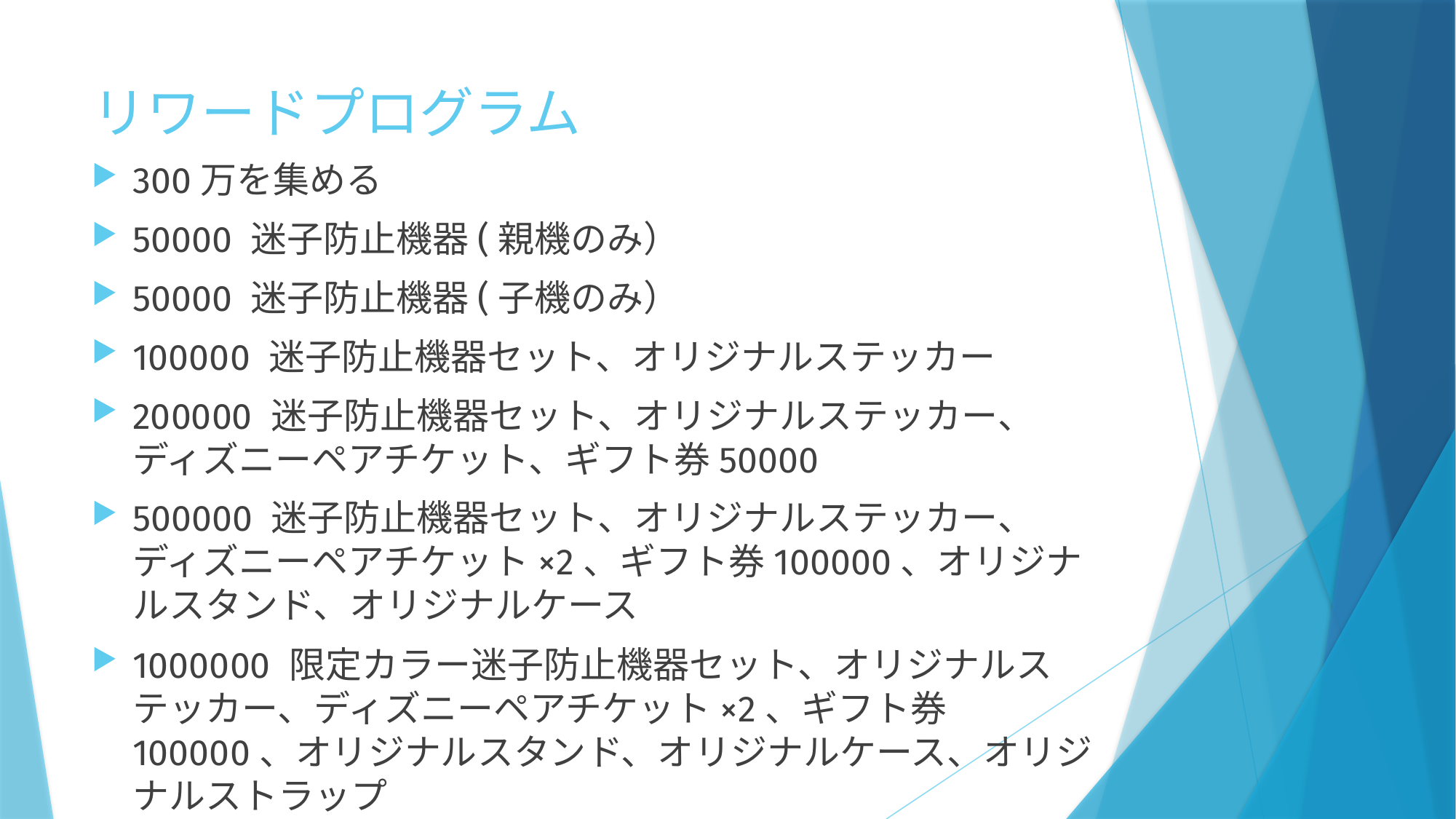

# リワードプログラム
300万を集める
50000 迷子防止機器(親機のみ）
50000 迷子防止機器(子機のみ）
100000 迷子防止機器セット、オリジナルステッカー
200000 迷子防止機器セット、オリジナルステッカー、ディズニーペアチケット、ギフト券50000
500000 迷子防止機器セット、オリジナルステッカー、ディズニーペアチケット×2、ギフト券100000、オリジナルスタンド、オリジナルケース
1000000 限定カラー迷子防止機器セット、オリジナルステッカー、ディズニーペアチケット×2、ギフト券100000、オリジナルスタンド、オリジナルケース、オリジナルストラップ